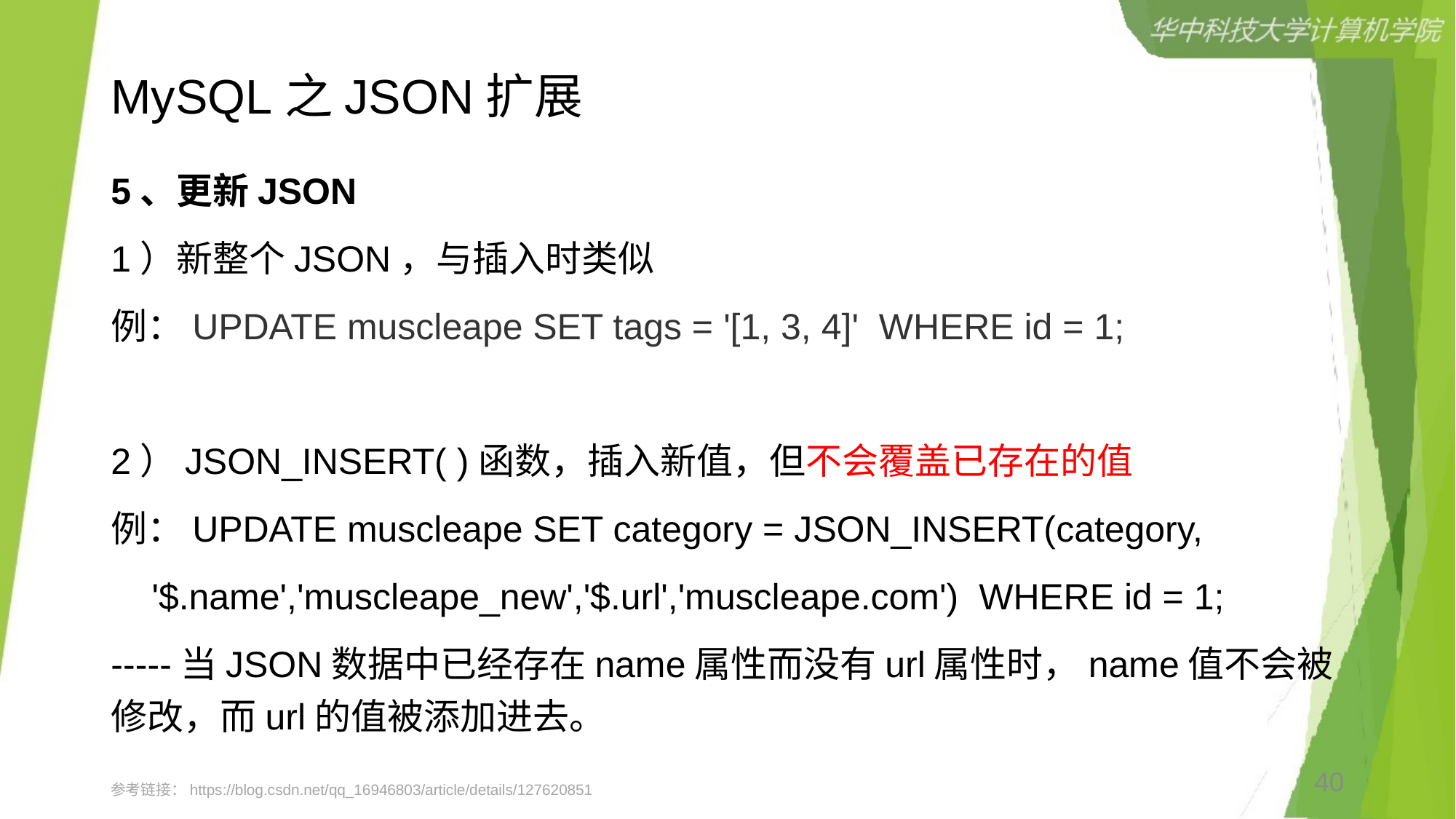

# MySQL之JSON扩展
5、更新JSON
1）新整个JSON，与插入时类似
例：UPDATE muscleape SET tags = '[1, 3, 4]'  WHERE id = 1;

2）JSON_INSERT( )函数，插入新值，但不会覆盖已存在的值
例：UPDATE muscleape SET category = JSON_INSERT(category,
    '$.name','muscleape_new','$.url','muscleape.com')  WHERE id = 1;
-----当JSON数据中已经存在name属性而没有url属性时，name值不会被修改，而url的值被添加进去。
40
参考链接：https://blog.csdn.net/qq_16946803/article/details/127620851